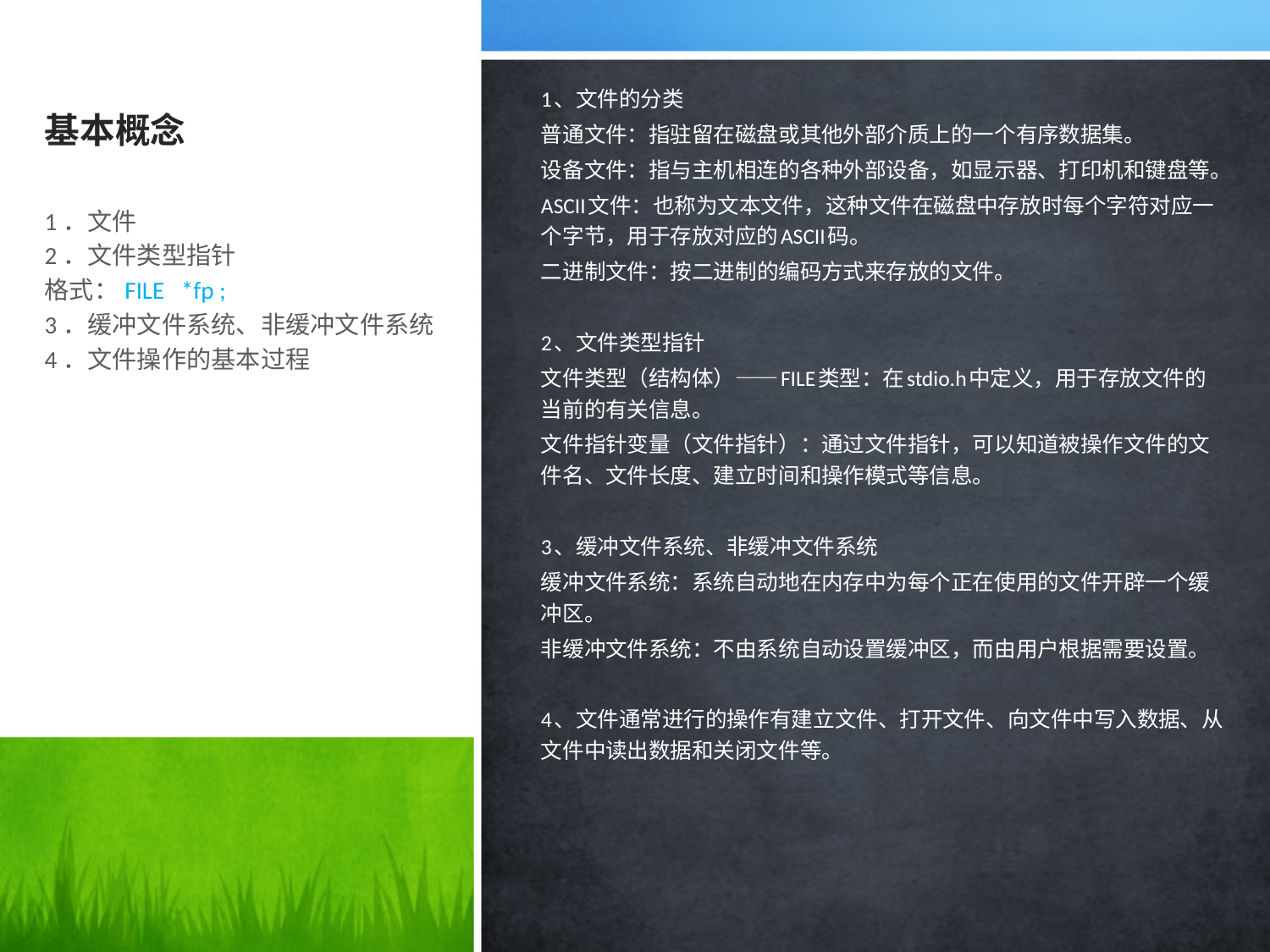

1、文件的分类
普通文件：指驻留在磁盘或其他外部介质上的一个有序数据集。
设备文件：指与主机相连的各种外部设备，如显示器、打印机和键盘等。
ASCII文件：也称为文本文件，这种文件在磁盘中存放时每个字符对应一个字节，用于存放对应的ASCII码。
二进制文件：按二进制的编码方式来存放的文件。

2、文件类型指针
文件类型（结构体）——FILE类型：在stdio.h中定义，用于存放文件的当前的有关信息。
文件指针变量（文件指针）：通过文件指针，可以知道被操作文件的文件名、文件长度、建立时间和操作模式等信息。

3、缓冲文件系统、非缓冲文件系统
缓冲文件系统：系统自动地在内存中为每个正在使用的文件开辟一个缓冲区。
非缓冲文件系统：不由系统自动设置缓冲区，而由用户根据需要设置。

4、文件通常进行的操作有建立文件、打开文件、向文件中写入数据、从文件中读出数据和关闭文件等。

# 基本概念
1．文件
2．文件类型指针
格式：FILE   *fp ;
3．缓冲文件系统、非缓冲文件系统
4．文件操作的基本过程